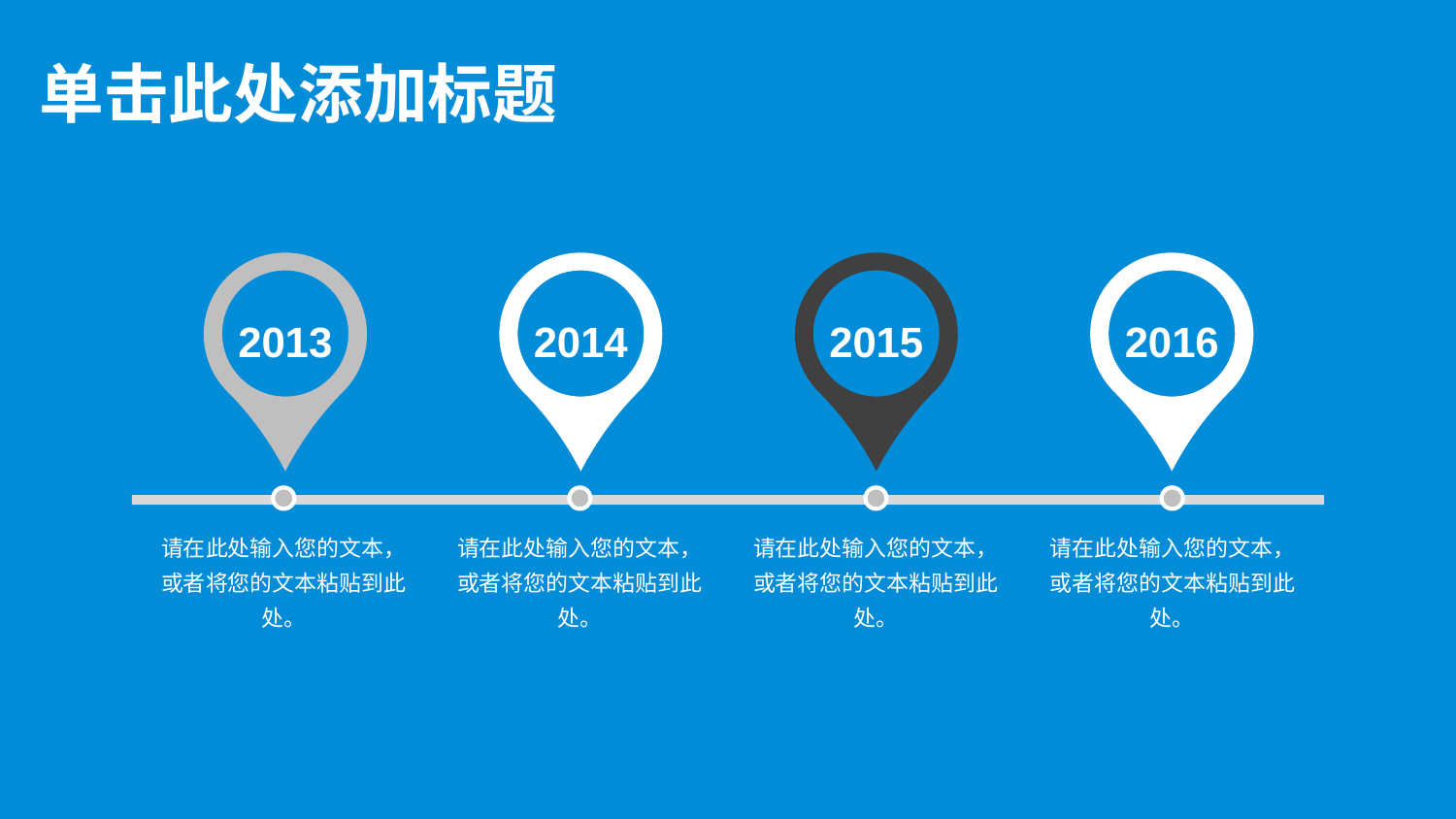

单击此处添加标题
2013
2014
2015
2016

请在此处输入您的文本，或者将您的文本粘贴到此处。
请在此处输入您的文本，或者将您的文本粘贴到此处。
请在此处输入您的文本，或者将您的文本粘贴到此处。
请在此处输入您的文本，或者将您的文本粘贴到此处。